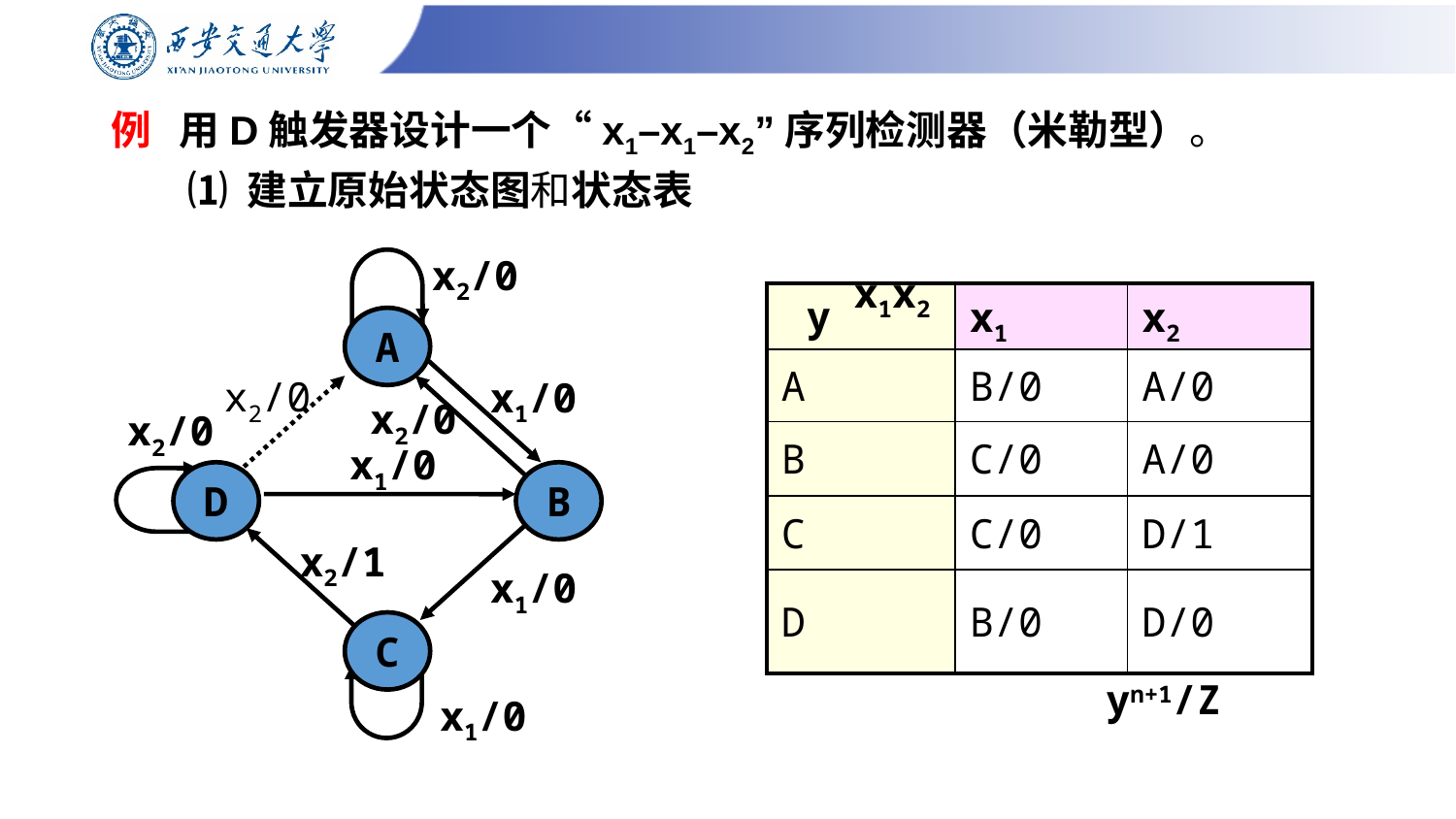

# 例   用D触发器设计一个“x1–x1–x2”序列检测器（米勒型）。
⑴ 建立原始状态图和状态表
x2/0

A

x2/0
x1/0

x2/0
x2/0
x1/0
D
B

x2/1
x1/0
C

x1/0
x1x2
|  | x1 | x2 |
| --- | --- | --- |
| A | B/0 | A/0 |
| B | C/0 | A/0 |
| C | C/0 | D/1 |
| D | B/0 | D/0 |
y
yn+1/Z